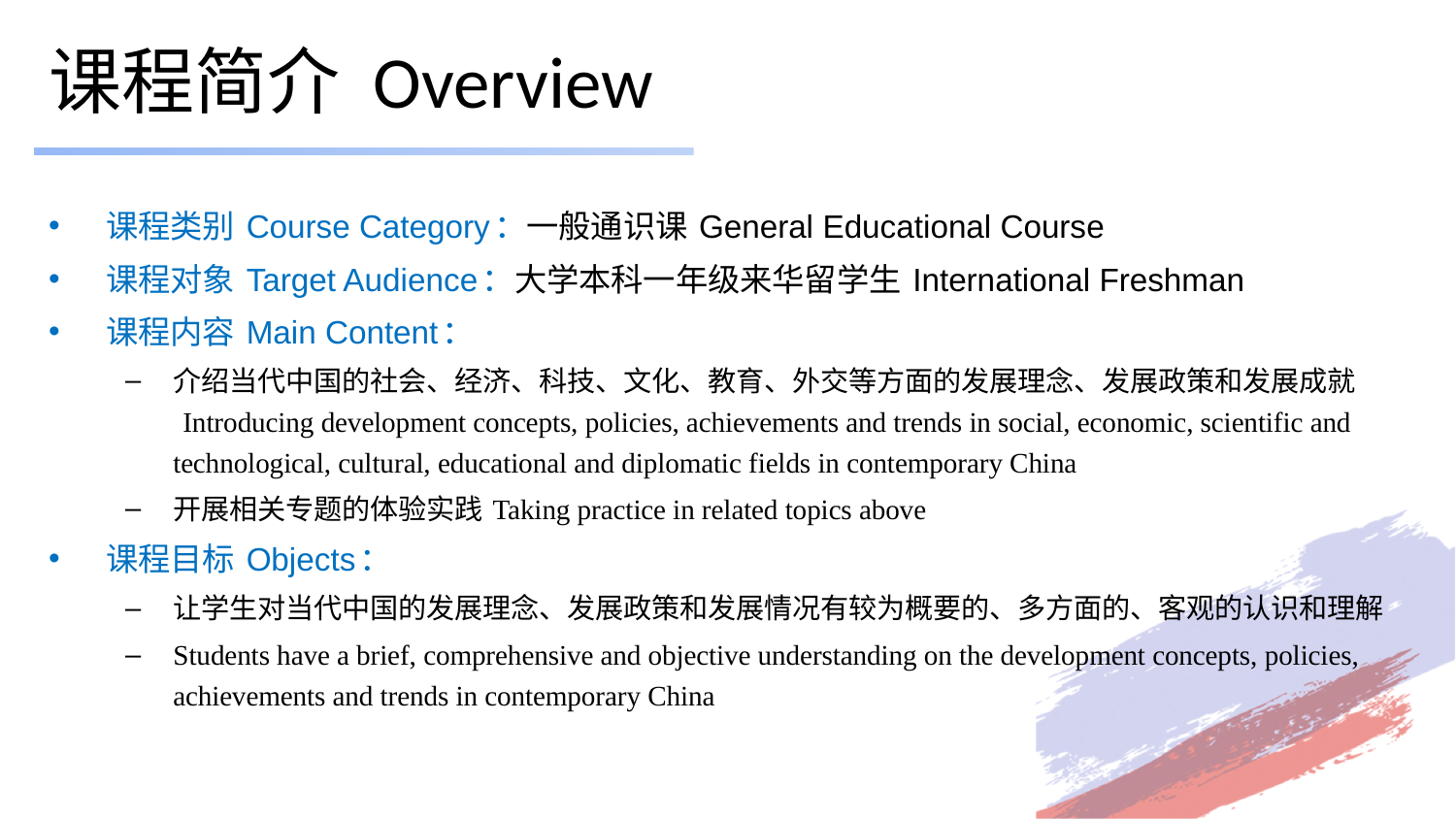

# 课程简介 Overview
课程类别 Course Category：一般通识课 General Educational Course
课程对象 Target Audience：大学本科一年级来华留学生 International Freshman
课程内容 Main Content：
介绍当代中国的社会、经济、科技、文化、教育、外交等方面的发展理念、发展政策和发展成就  Introducing development concepts, policies, achievements and trends in social, economic, scientific and technological, cultural, educational and diplomatic fields in contemporary China
开展相关专题的体验实践 Taking practice in related topics above
课程目标 Objects：
让学生对当代中国的发展理念、发展政策和发展情况有较为概要的、多方面的、客观的认识和理解
Students have a brief, comprehensive and objective understanding on the development concepts, policies, achievements and trends in contemporary China